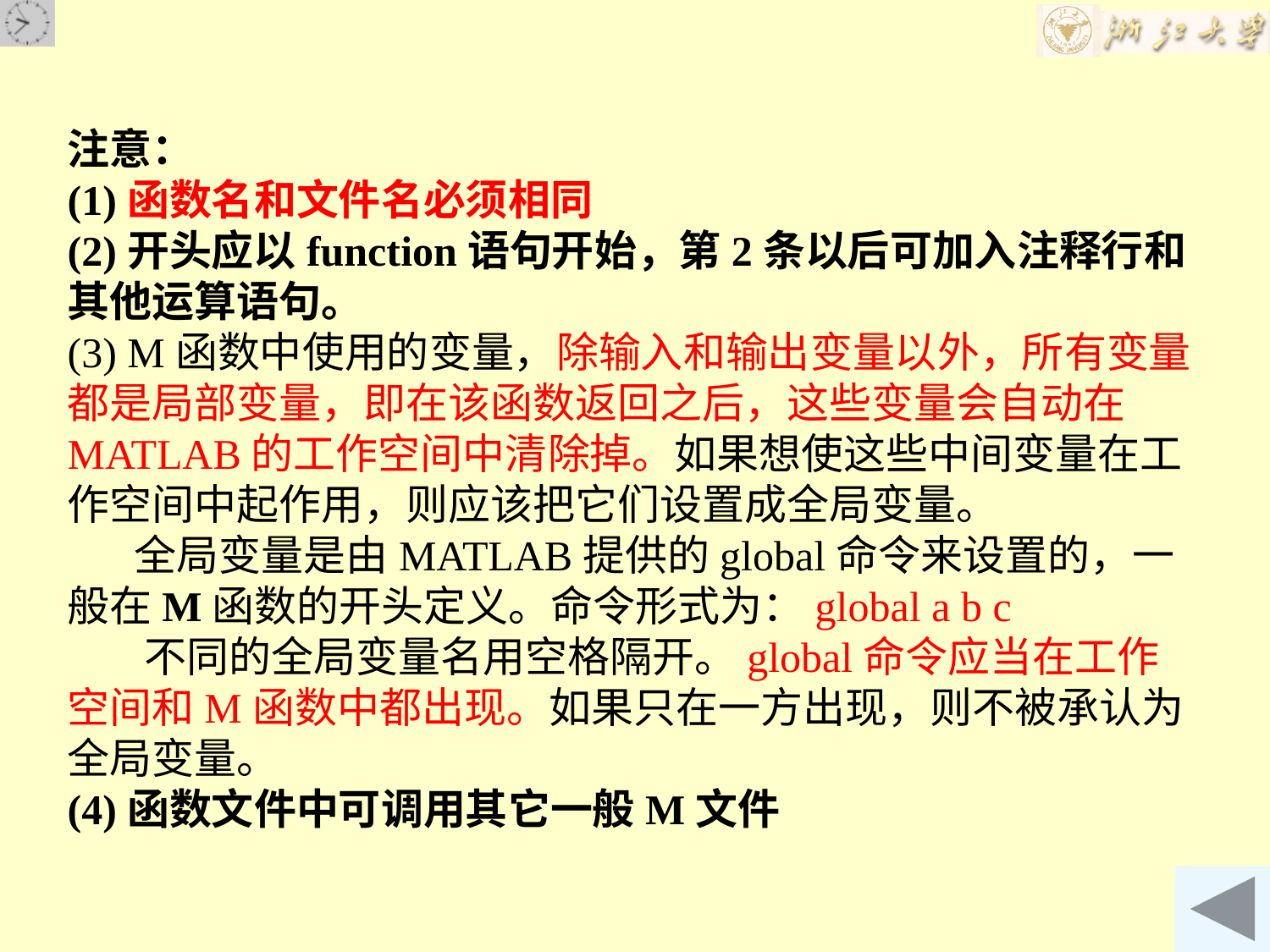

注意：
(1)函数名和文件名必须相同
(2)开头应以function语句开始，第2条以后可加入注释行和其他运算语句。
(3) M函数中使用的变量，除输入和输出变量以外，所有变量都是局部变量，即在该函数返回之后，这些变量会自动在MATLAB的工作空间中清除掉。如果想使这些中间变量在工作空间中起作用，则应该把它们设置成全局变量。
      全局变量是由MATLAB提供的global命令来设置的，一般在M函数的开头定义。命令形式为：global a b c
       不同的全局变量名用空格隔开。global命令应当在工作空间和M函数中都出现。如果只在一方出现，则不被承认为全局变量。
(4)函数文件中可调用其它一般M文件

61